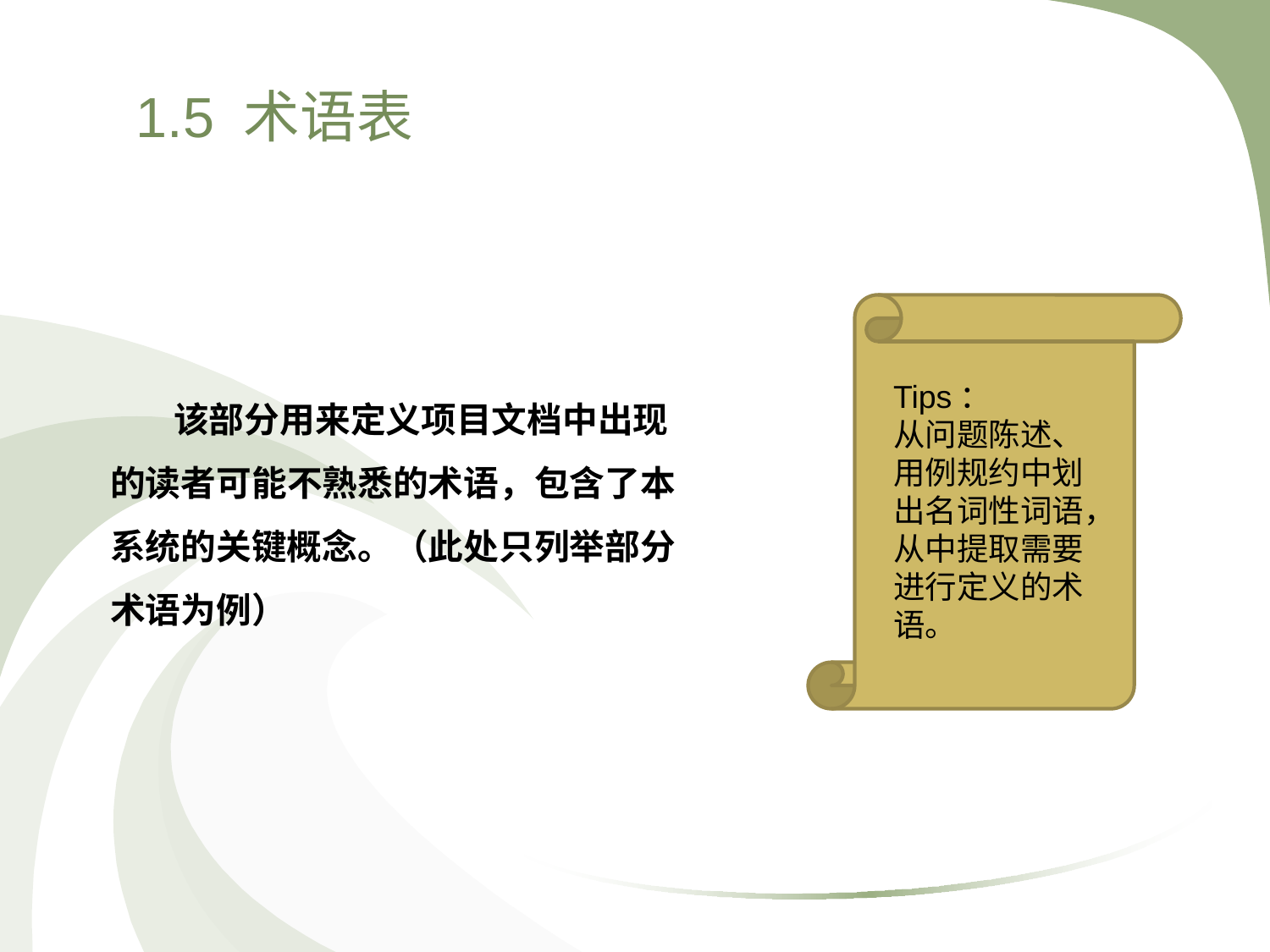

# 1.5 术语表

该部分用来定义项目文档中出现的读者可能不熟悉的术语，包含了本系统的关键概念。（此处只列举部分术语为例）
Tips：
从问题陈述、用例规约中划出名词性词语，从中提取需要进行定义的术语。